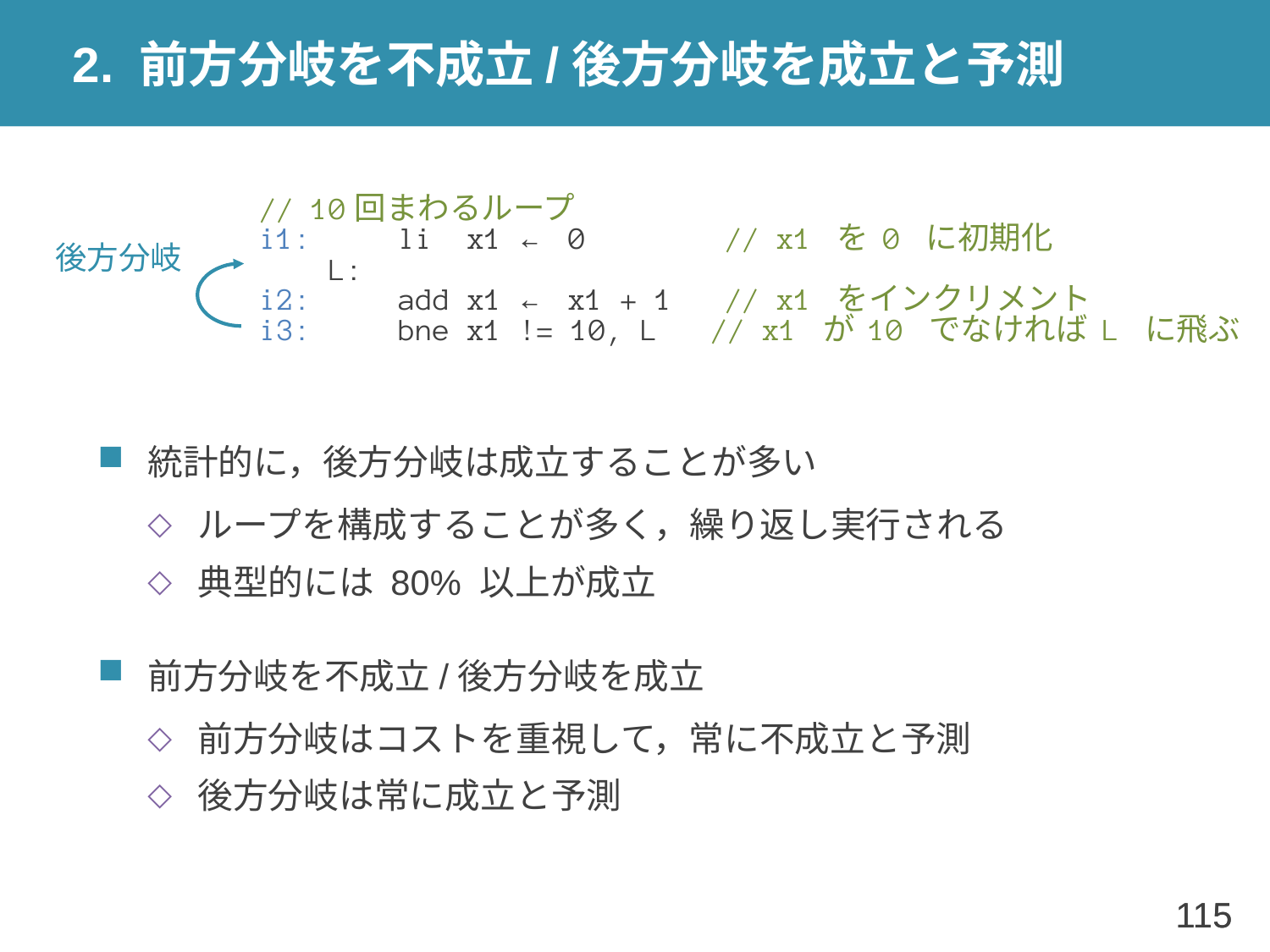

# 2. 前方分岐を不成立/後方分岐を成立と予測
// 10回まわるループ
i1:     li  x1 ← 0        // x1 を 0 に初期化
    L:
i2:     add x1 ← x1 + 1   // x1 をインクリメント
i3:     bne x1 != 10, L   // x1 が 10 でなければ L に飛ぶ
後方分岐

統計的に，後方分岐は成立することが多い
ループを構成することが多く，繰り返し実行される
典型的には 80% 以上が成立
前方分岐を不成立/後方分岐を成立
前方分岐はコストを重視して，常に不成立と予測
後方分岐は常に成立と予測